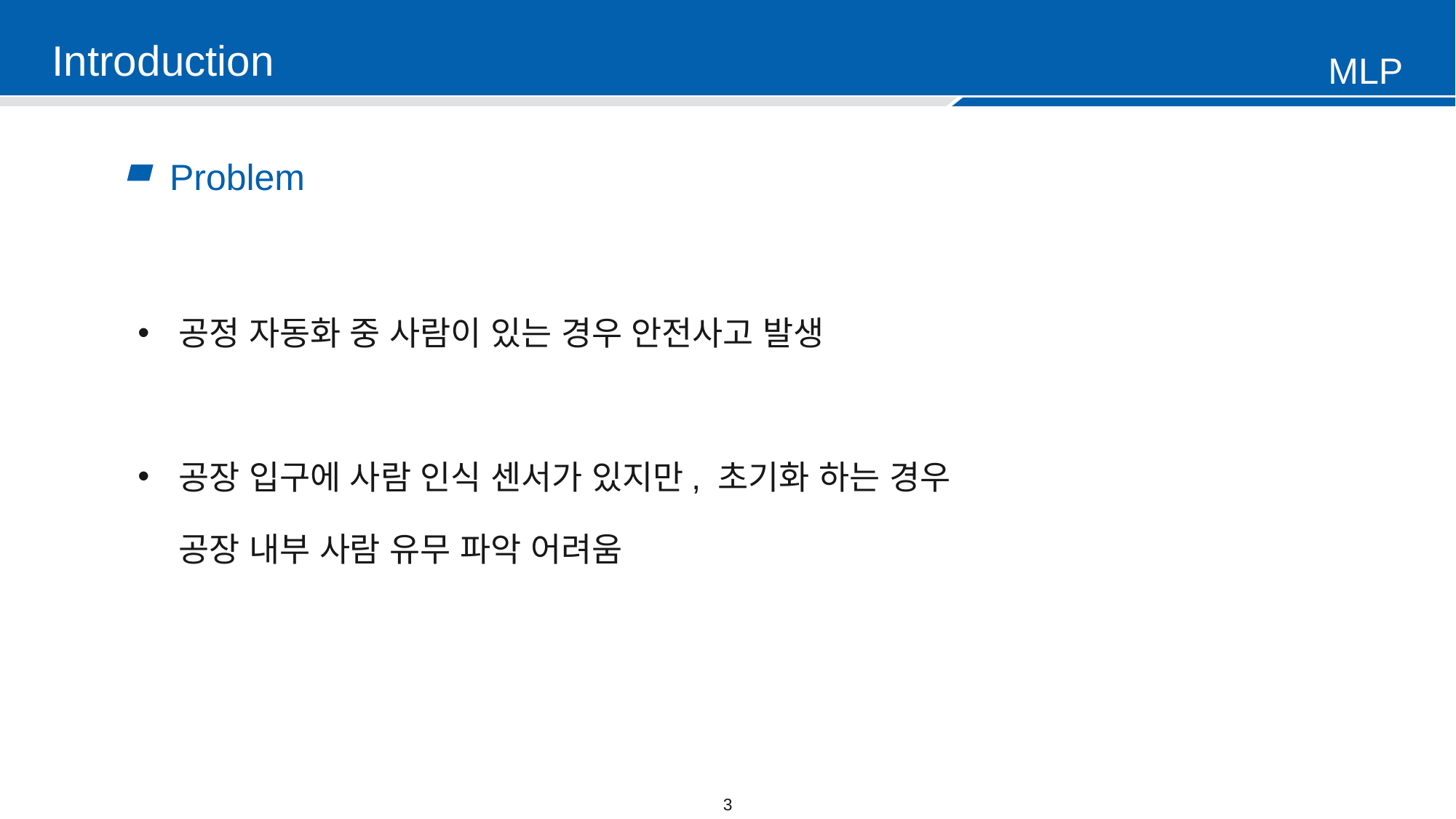

Introduction
Problem

공정 자동화 중 사람이 있는 경우 안전사고 발생

공장 입구에 사람 인식 센서가 있지만, 초기화 하는 경우 공장 내부 사람 유무 파악 어려움